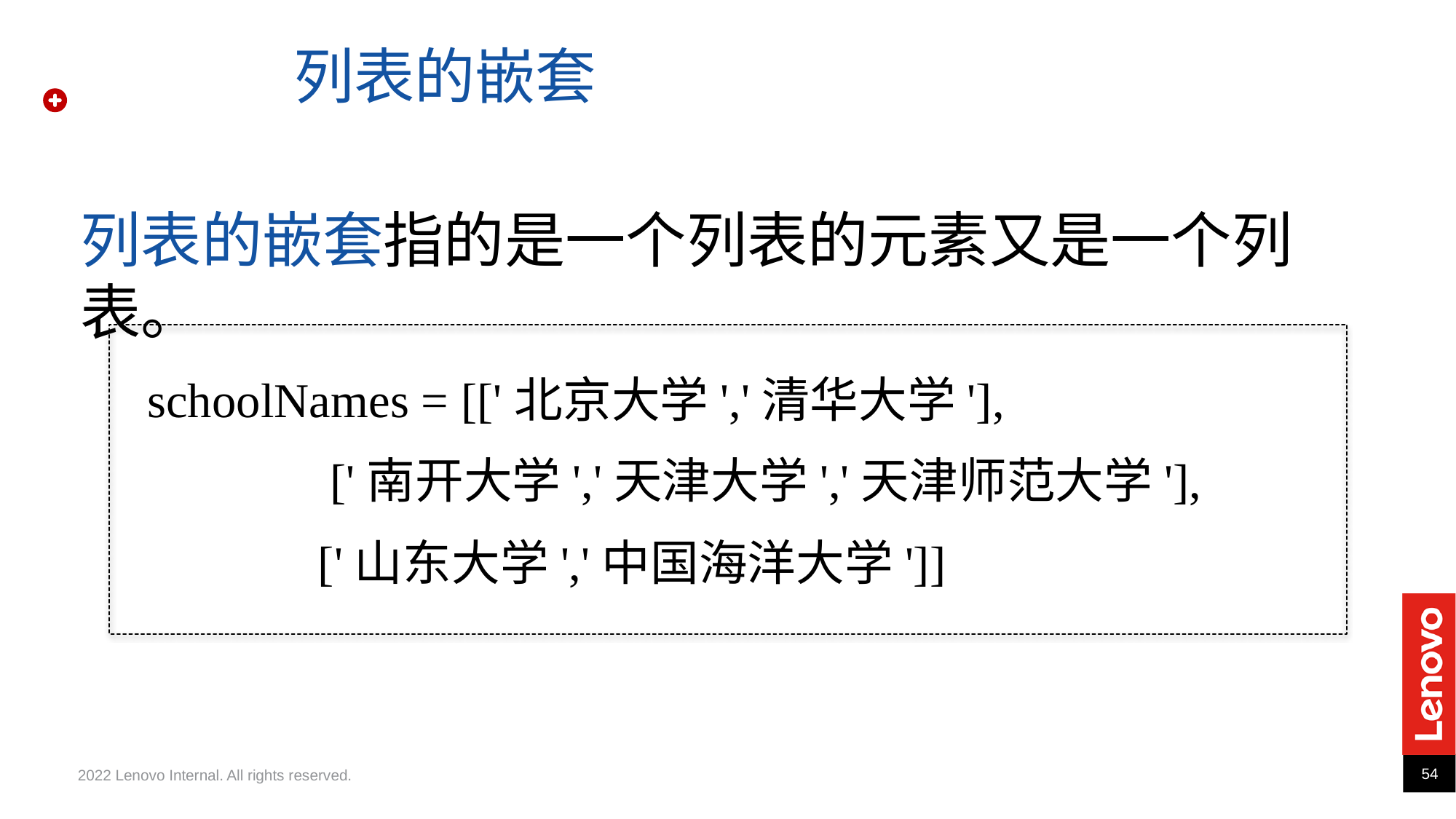

列表的嵌套
列表的嵌套指的是一个列表的元素又是一个列表。

schoolNames = [['北京大学','清华大学'],
               ['南开大学','天津大学','天津师范大学'],
              ['山东大学','中国海洋大学']]